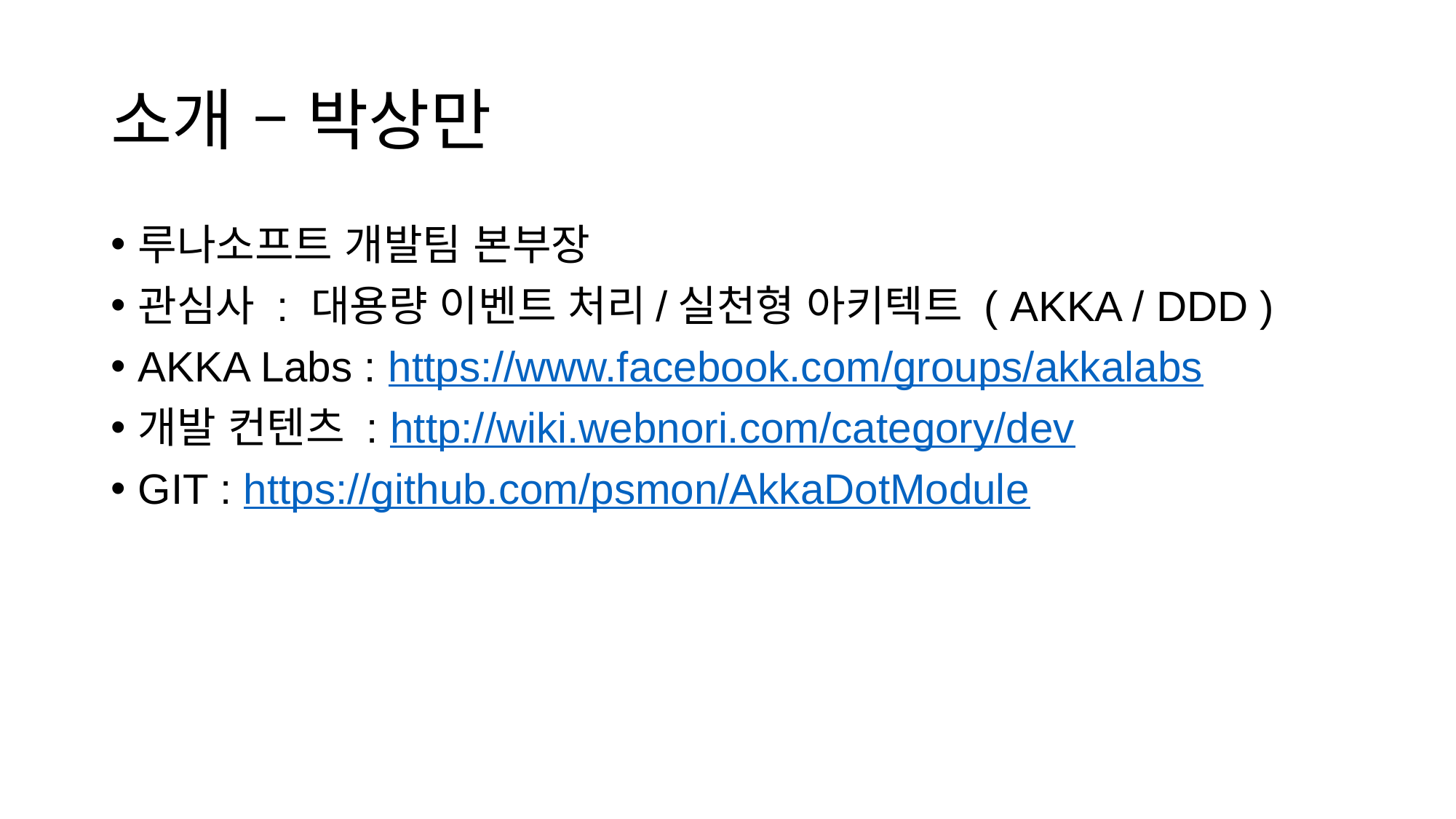

# 소개 – 박상만
루나소프트 개발팀 본부장
관심사 : 대용량 이벤트 처리/실천형 아키텍트 ( AKKA / DDD )
AKKA Labs : https://www.facebook.com/groups/akkalabs
개발 컨텐츠 : http://wiki.webnori.com/category/dev
GIT : https://github.com/psmon/AkkaDotModule